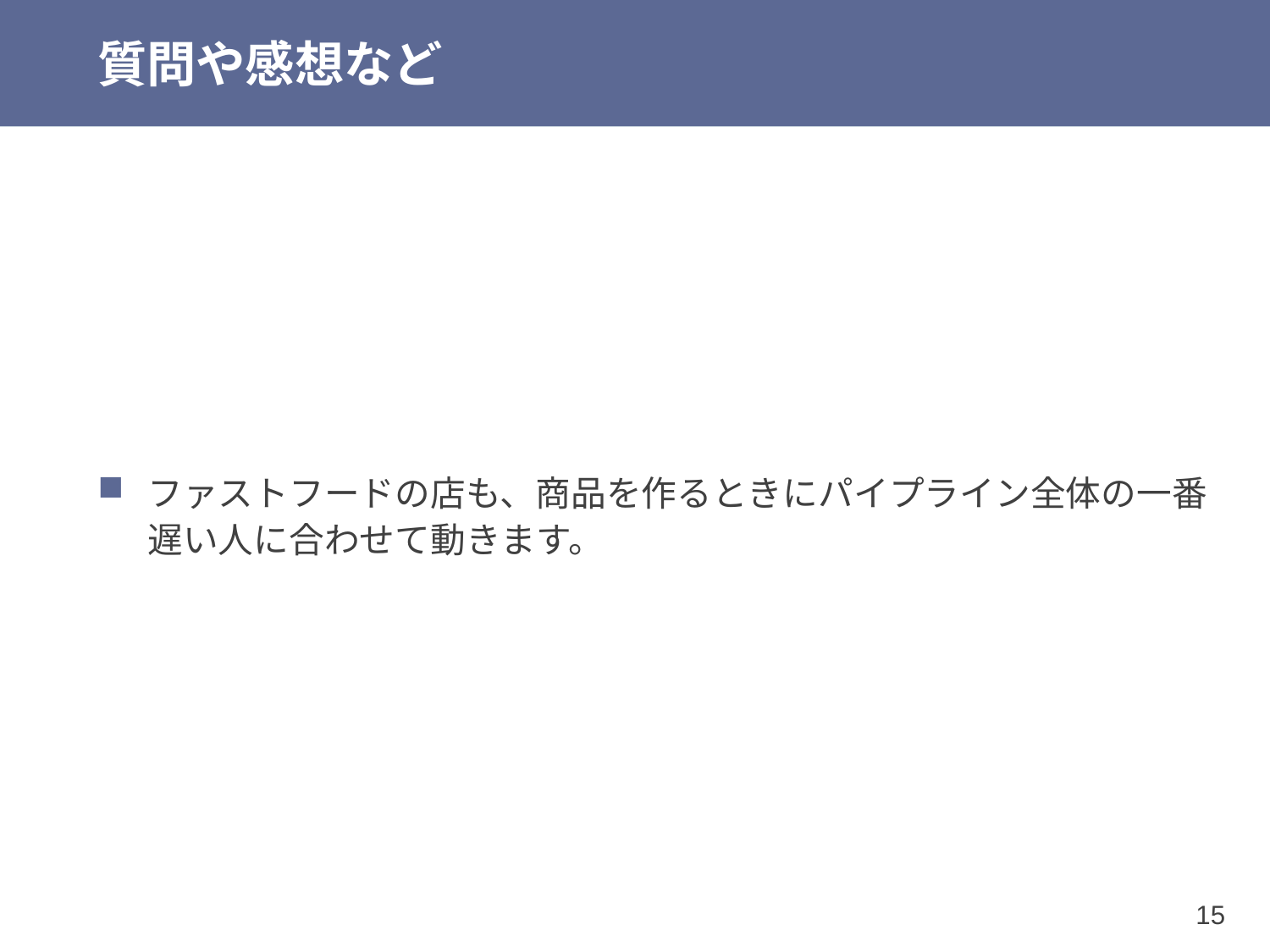

# 質問や感想など
ファストフードの店も、商品を作るときにパイプライン全体の一番遅い人に合わせて動きます。